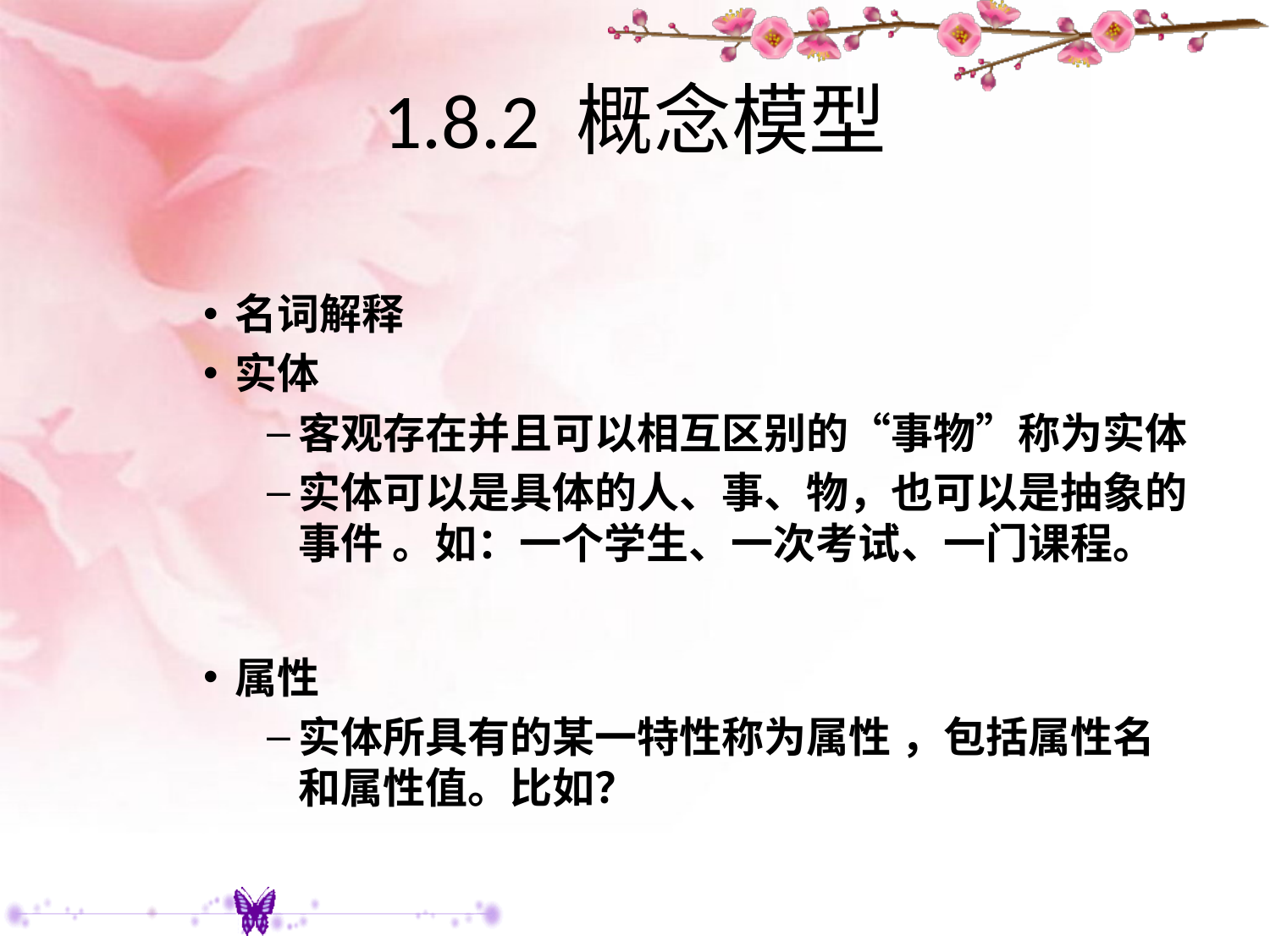

# 1.8.2 概念模型

名词解释
实体
客观存在并且可以相互区别的“事物”称为实体
实体可以是具体的人、事、物，也可以是抽象的事件 。如：一个学生、一次考试、一门课程。

属性
实体所具有的某一特性称为属性 ，包括属性名和属性值。比如？